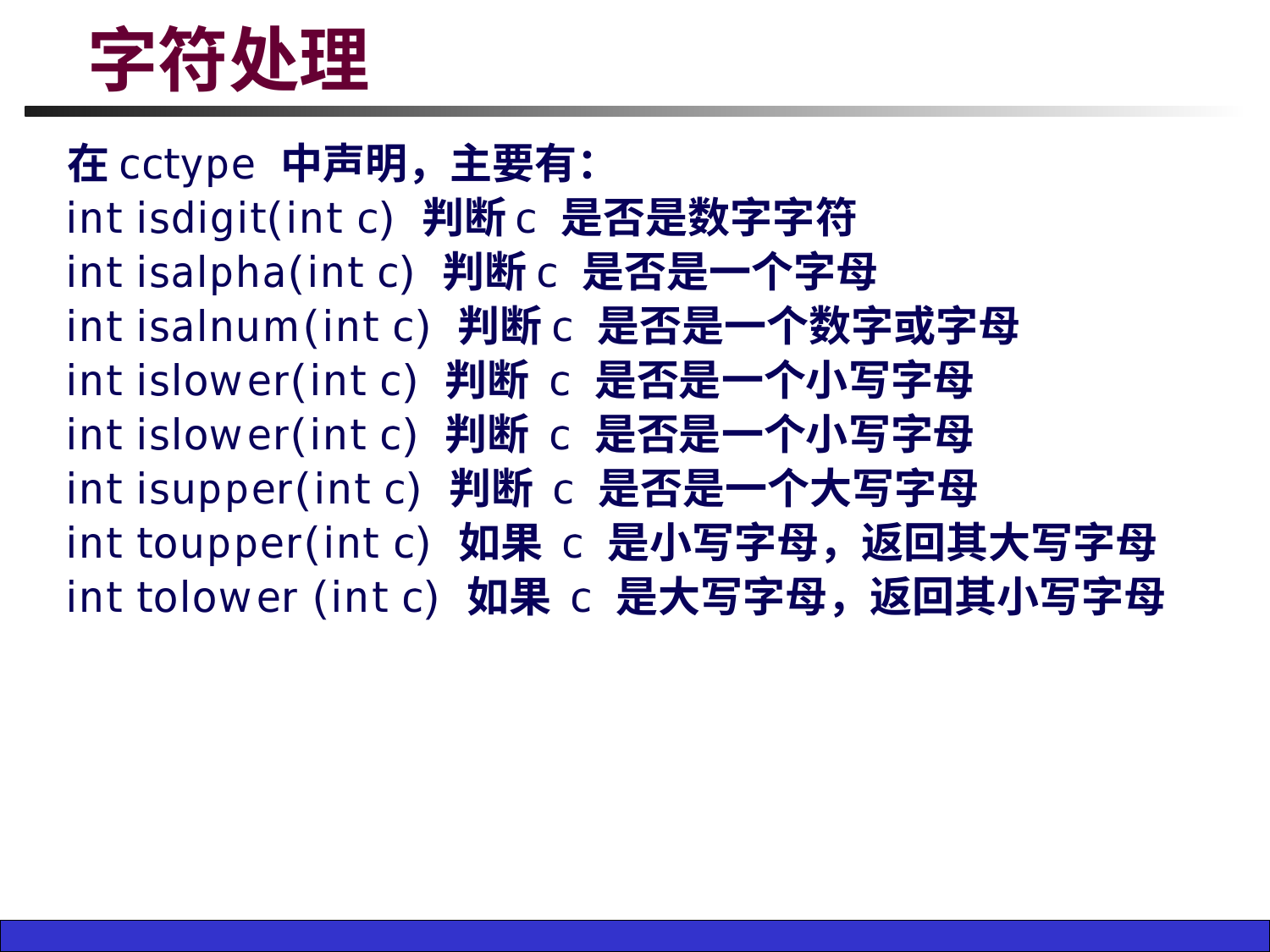

# 字符处理
在cctype 中声明，主要有：
int isdigit(int c) 判断c 是否是数字字符
int isalpha(int c) 判断c 是否是一个字母
int isalnum(int c) 判断c 是否是一个数字或字母
int islower(int c) 判断 c 是否是一个小写字母
int islower(int c) 判断 c 是否是一个小写字母
int isupper(int c) 判断 c 是否是一个大写字母
int toupper(int c) 如果 c 是小写字母，返回其大写字母
int tolower (int c) 如果 c 是大写字母，返回其小写字母